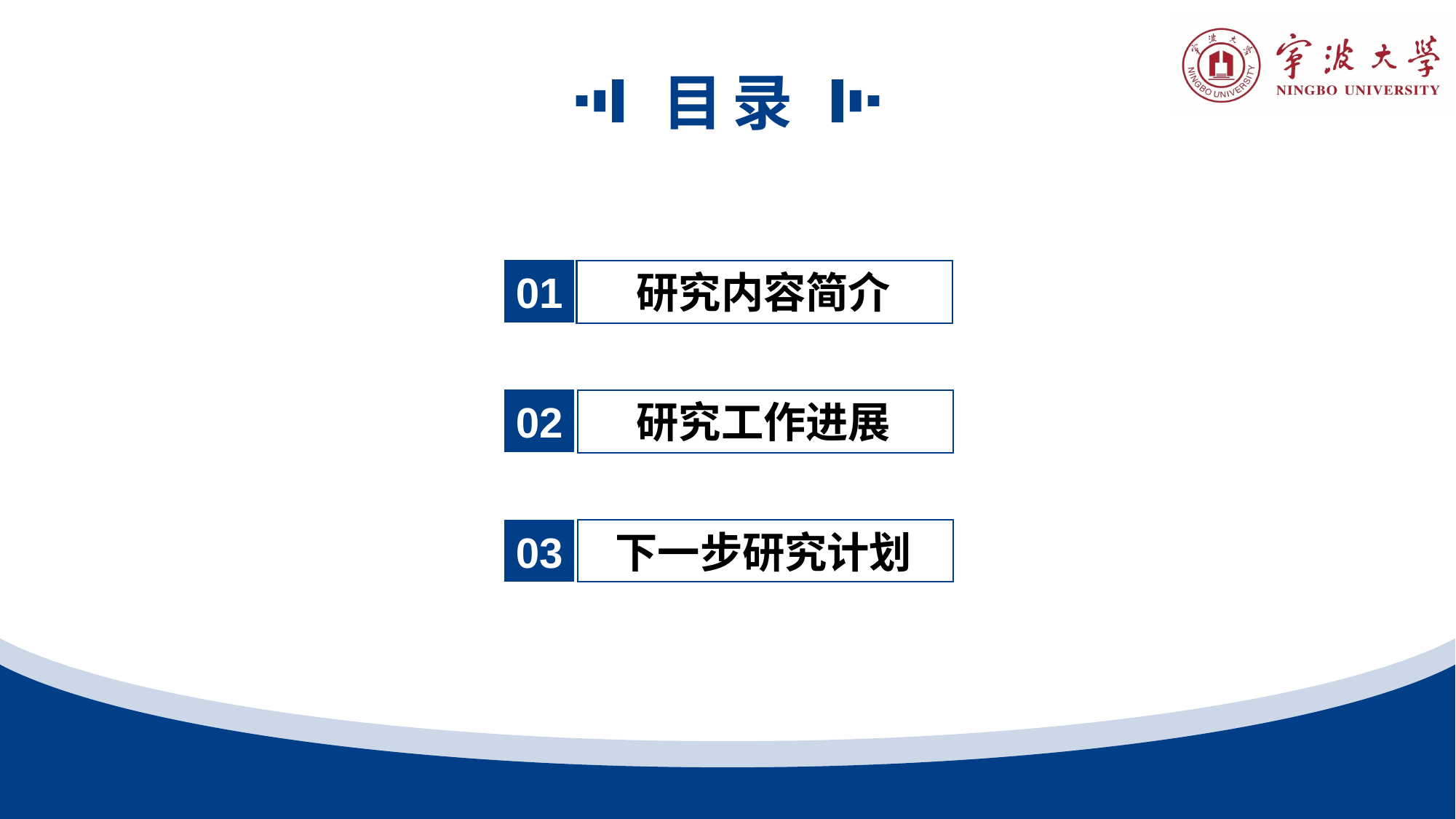

目录

01
研究内容简介

02
研究工作进展

03
下一步研究计划